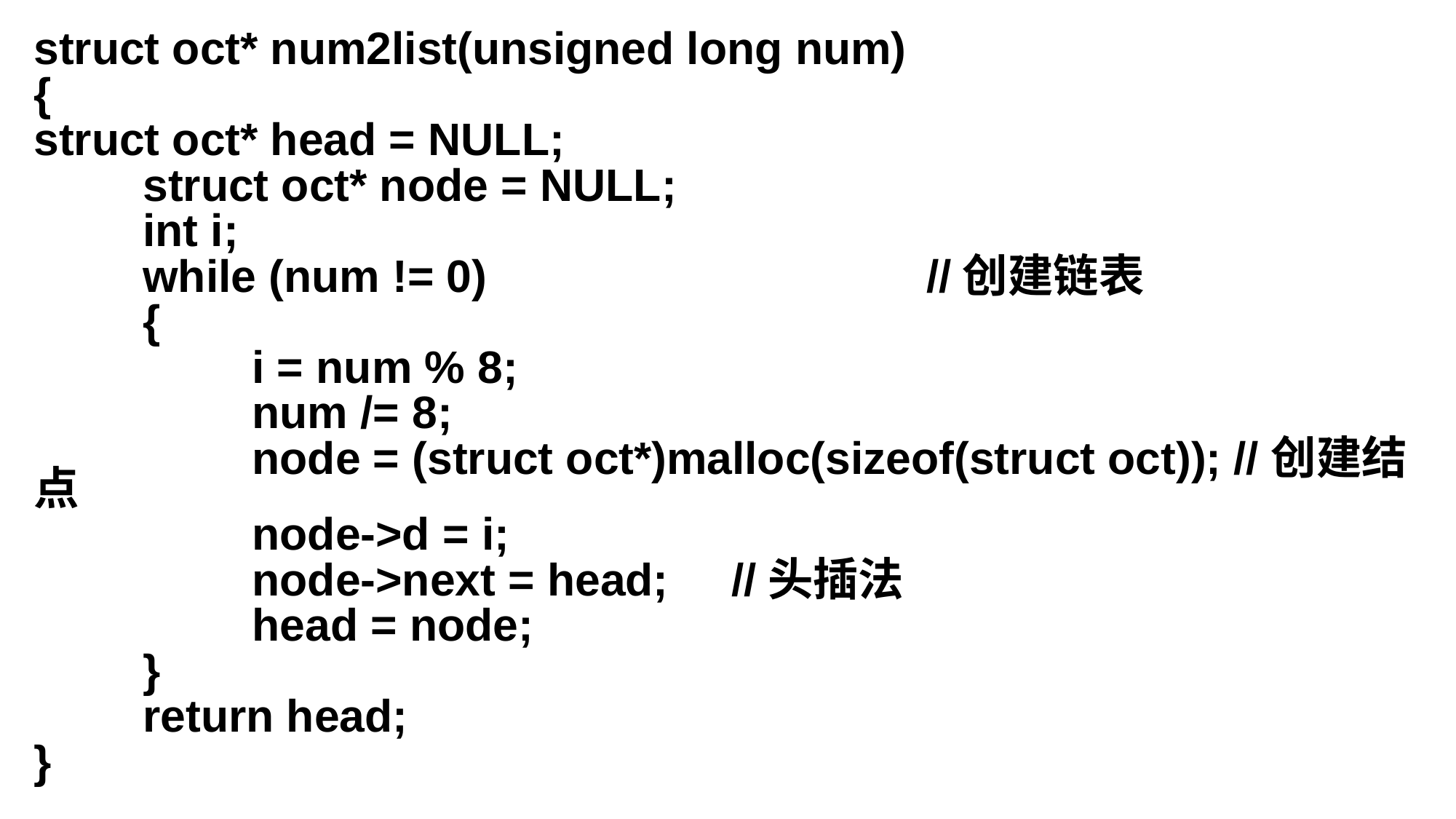

struct oct* num2list(unsigned long num)
{
struct oct* head = NULL;
	struct oct* node = NULL;
	int i;
	while (num != 0)                                   //创建链表
	{
		i = num % 8;
		num /= 8;
		node = (struct oct*)malloc(sizeof(struct oct)); //创建结点
		node->d = i;
		node->next = head;     //头插法
		head = node;
	}
	return head;
}